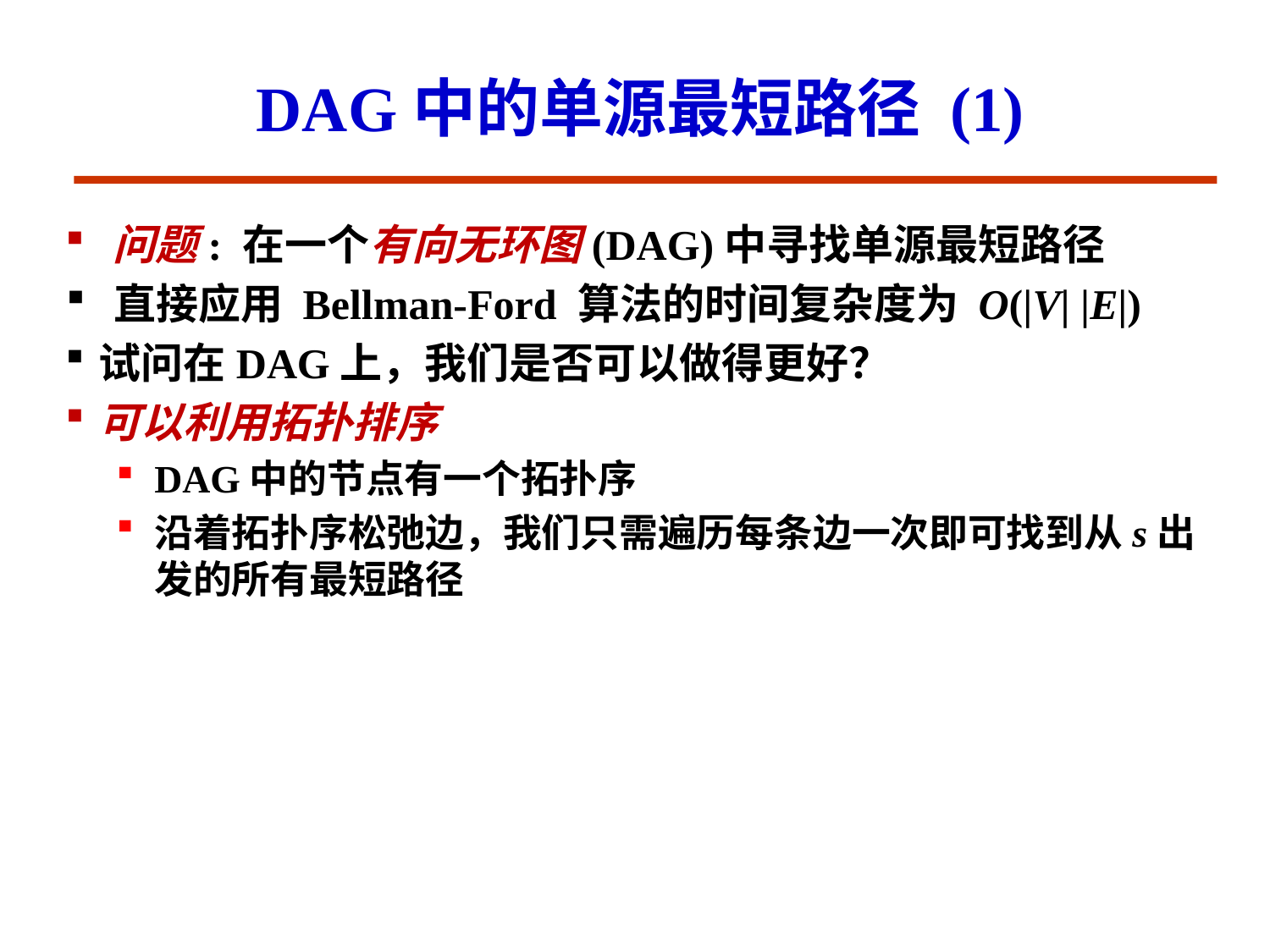

# DAG中的单源最短路径 (1)
问题: 在一个有向无环图(DAG)中寻找单源最短路径
直接应用 Bellman-Ford 算法的时间复杂度为 O(|V| |E|)
试问在DAG上，我们是否可以做得更好？
可以利用拓扑排序
DAG中的节点有一个拓扑序
沿着拓扑序松弛边，我们只需遍历每条边一次即可找到从s出发的所有最短路径